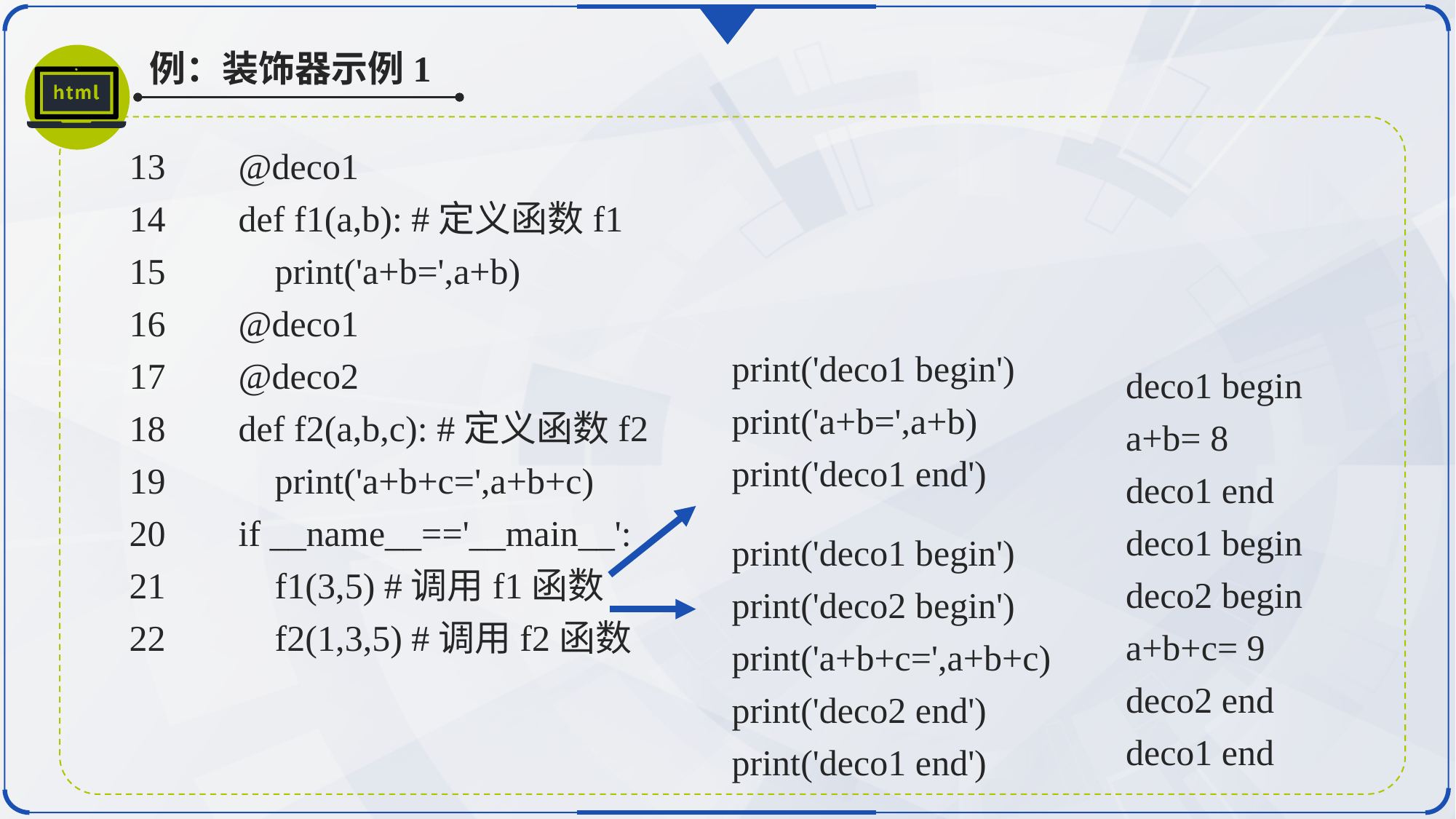

例：装饰器示例1

13	@deco1
14	def f1(a,b): #定义函数f1
15	    print('a+b=',a+b)
16	@deco1
17	@deco2
18	def f2(a,b,c): #定义函数f2
19	    print('a+b+c=',a+b+c)
20	if __name__=='__main__':
21	    f1(3,5) #调用f1函数
22	    f2(1,3,5) #调用f2函数
print('deco1 begin')
print('a+b=',a+b)
print('deco1 end')
deco1 begin
a+b= 8
deco1 end
deco1 begin
deco2 begin
a+b+c= 9
deco2 end
deco1 end
print('deco1 begin')
print('deco2 begin')
print('a+b+c=',a+b+c)
print('deco2 end')
print('deco1 end')